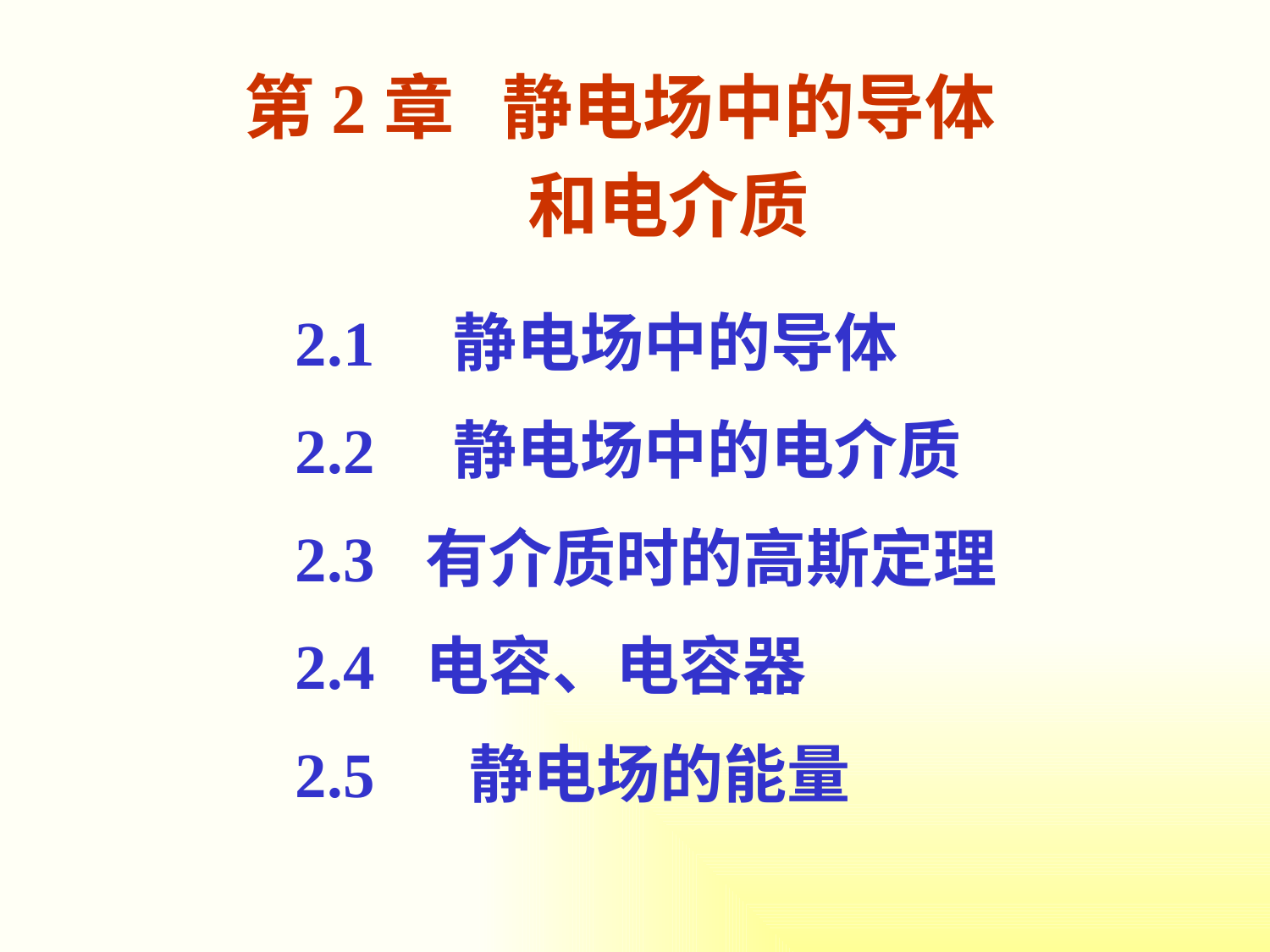

第2章   静电场中的导体
     和电介质

2.1    静电场中的导体
2.2    静电场中的电介质
2.3  有介质时的高斯定理
2.4  电容、电容器
2.5     静电场的能量